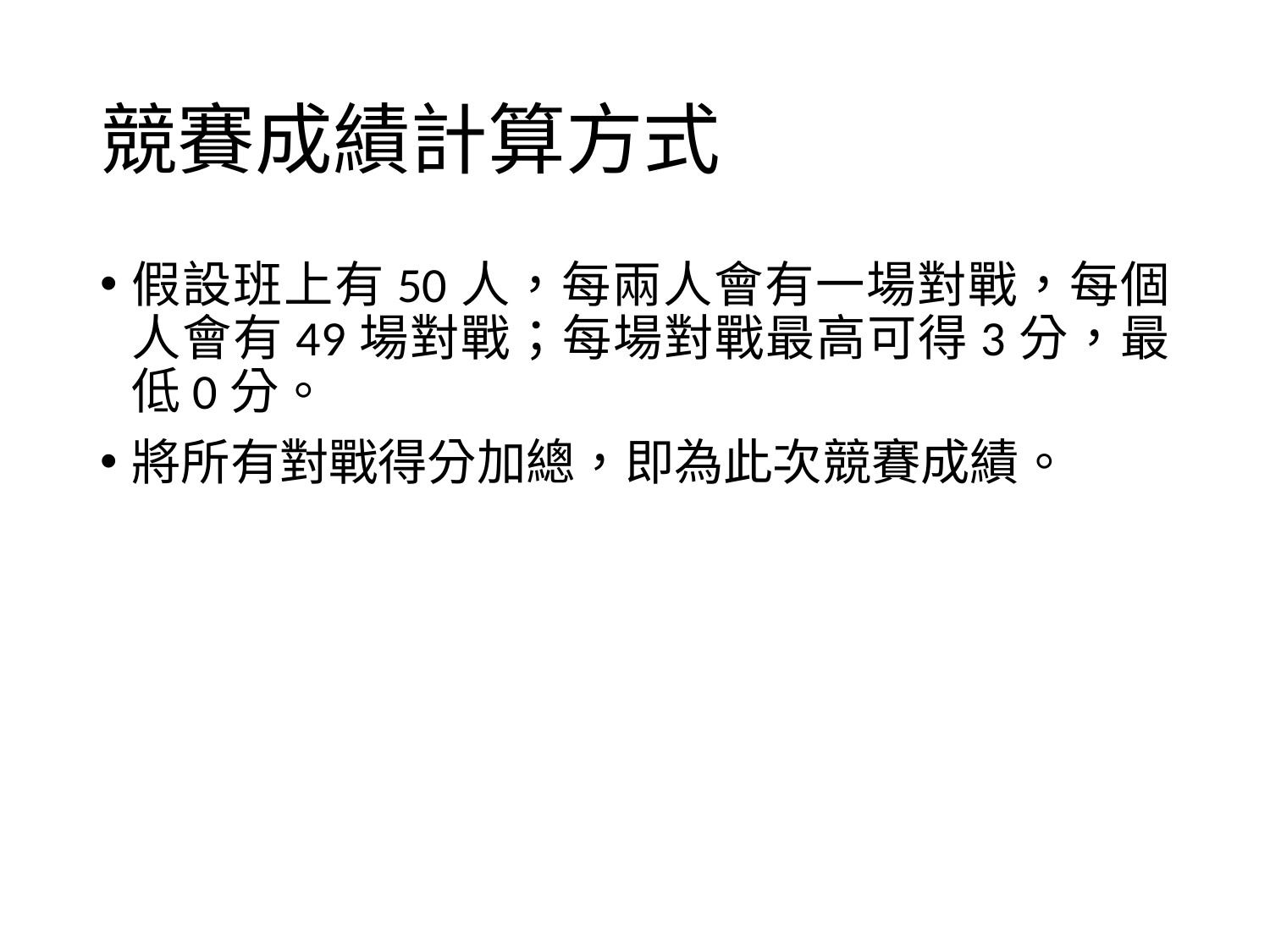

# 競賽成績計算方式
假設班上有50人，每兩人會有一場對戰，每個人會有49場對戰；每場對戰最高可得3分，最低0分。
將所有對戰得分加總，即為此次競賽成績。